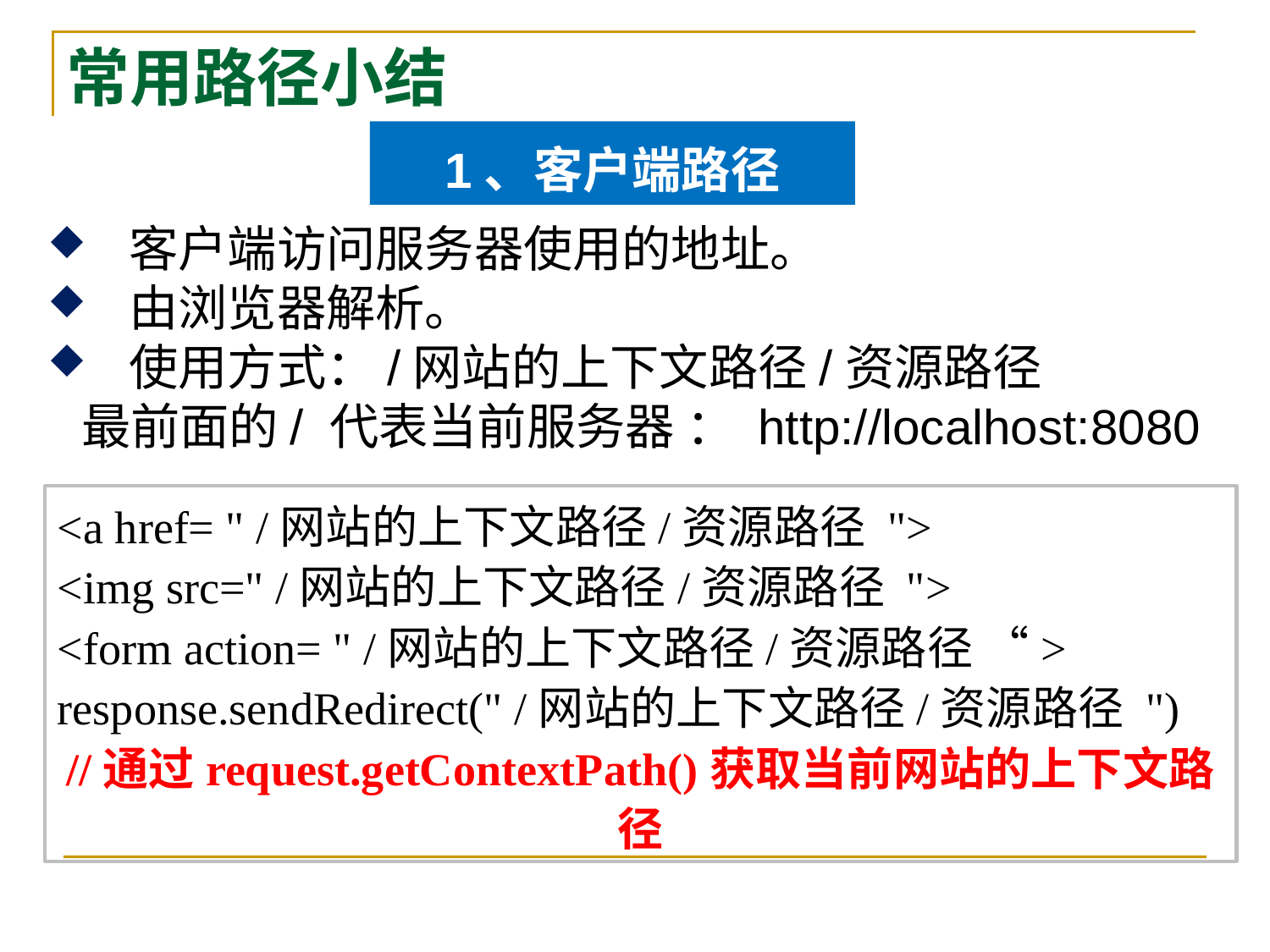

# 常用路径小结
1、客户端路径
  客户端访问服务器使用的地址。
  由浏览器解析。
  使用方式：/网站的上下文路径/资源路径
  最前面的/ 代表当前服务器 ： http://localhost:8080

<a href= " /网站的上下文路径/资源路径 ">
<img src=" /网站的上下文路径/资源路径 ">
<form action= " /网站的上下文路径/资源路径 “>
response.sendRedirect(" /网站的上下文路径/资源路径 ")
//通过request.getContextPath()获取当前网站的上下文路径